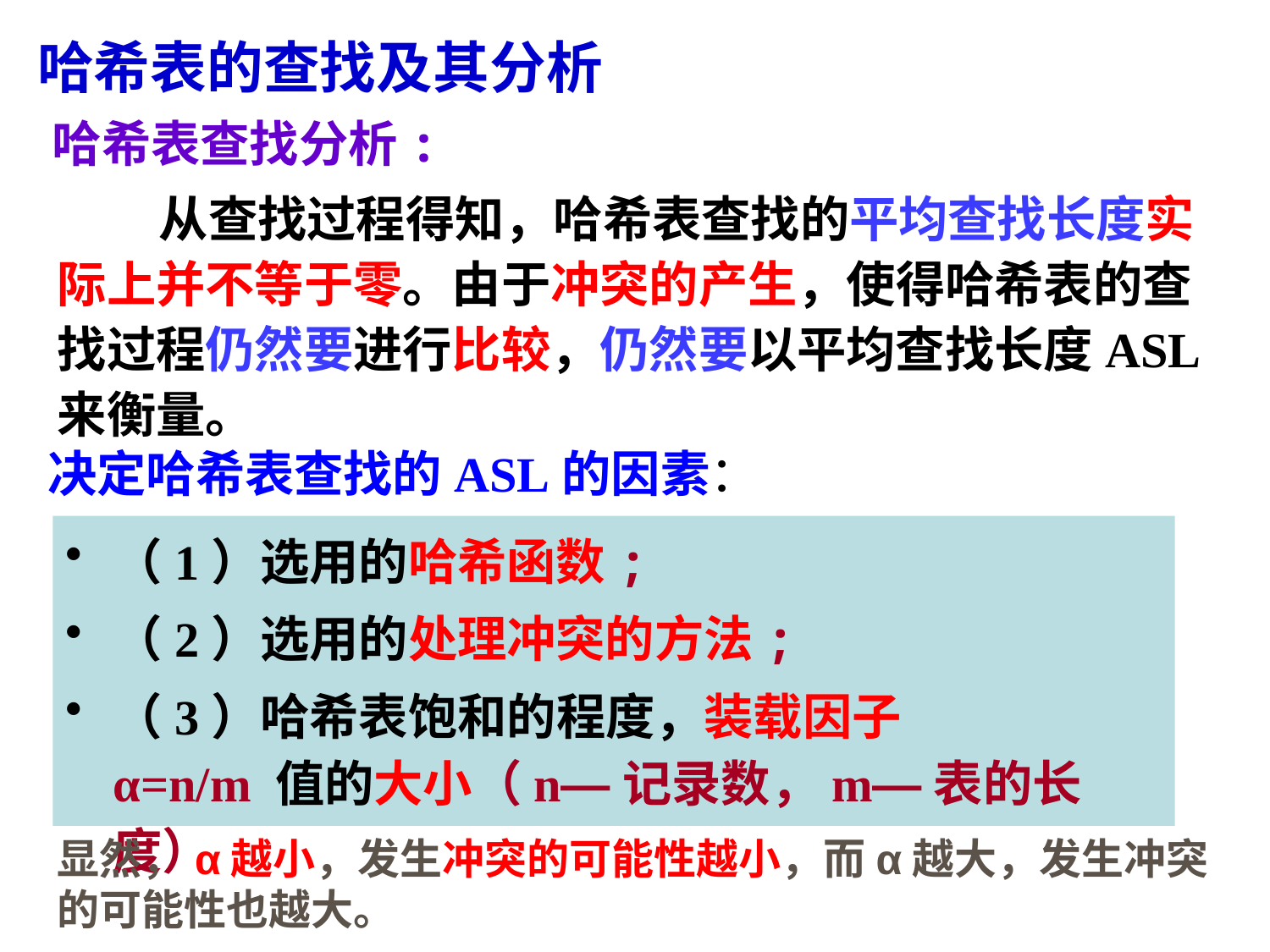

哈希表的查找及其分析
哈希表查找分析:
        从查找过程得知，哈希表查找的平均查找长度实际上并不等于零。由于冲突的产生，使得哈希表的查找过程仍然要进行比较，仍然要以平均查找长度ASL来衡量。
决定哈希表查找的ASL的因素：
（1）选用的哈希函数;
（2）选用的处理冲突的方法;
（3）哈希表饱和的程度，装载因子            α=n/m 值的大小（n—记录数，m—表的长度）
显然，α越小，发生冲突的可能性越小，而α越大，发生冲突的可能性也越大。